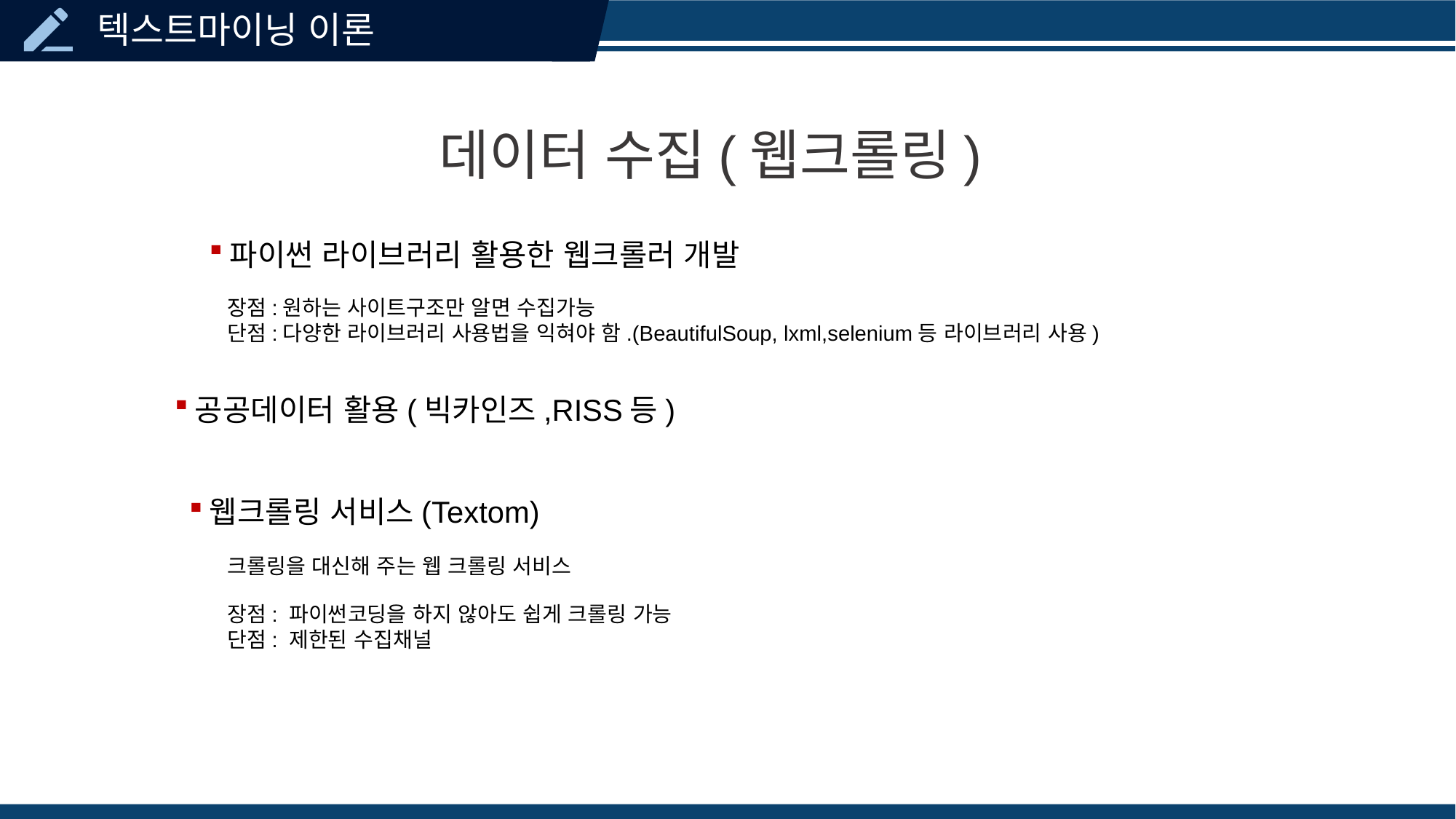

데이터 수집(웹크롤링)
파이썬 라이브러리 활용한 웹크롤러 개발
장점:원하는 사이트구조만 알면 수집가능
단점:다양한 라이브러리 사용법을 익혀야 함.(BeautifulSoup, lxml,selenium등 라이브러리 사용)
공공데이터 활용(빅카인즈,RISS등)
웹크롤링 서비스(Textom)
크롤링을 대신해 주는 웹 크롤링 서비스
장점: 파이썬코딩을 하지 않아도 쉽게 크롤링 가능
단점: 제한된 수집채널
소나무 관련 논문내에 단어간 동신출현 연도별, 국가별 빈도분석